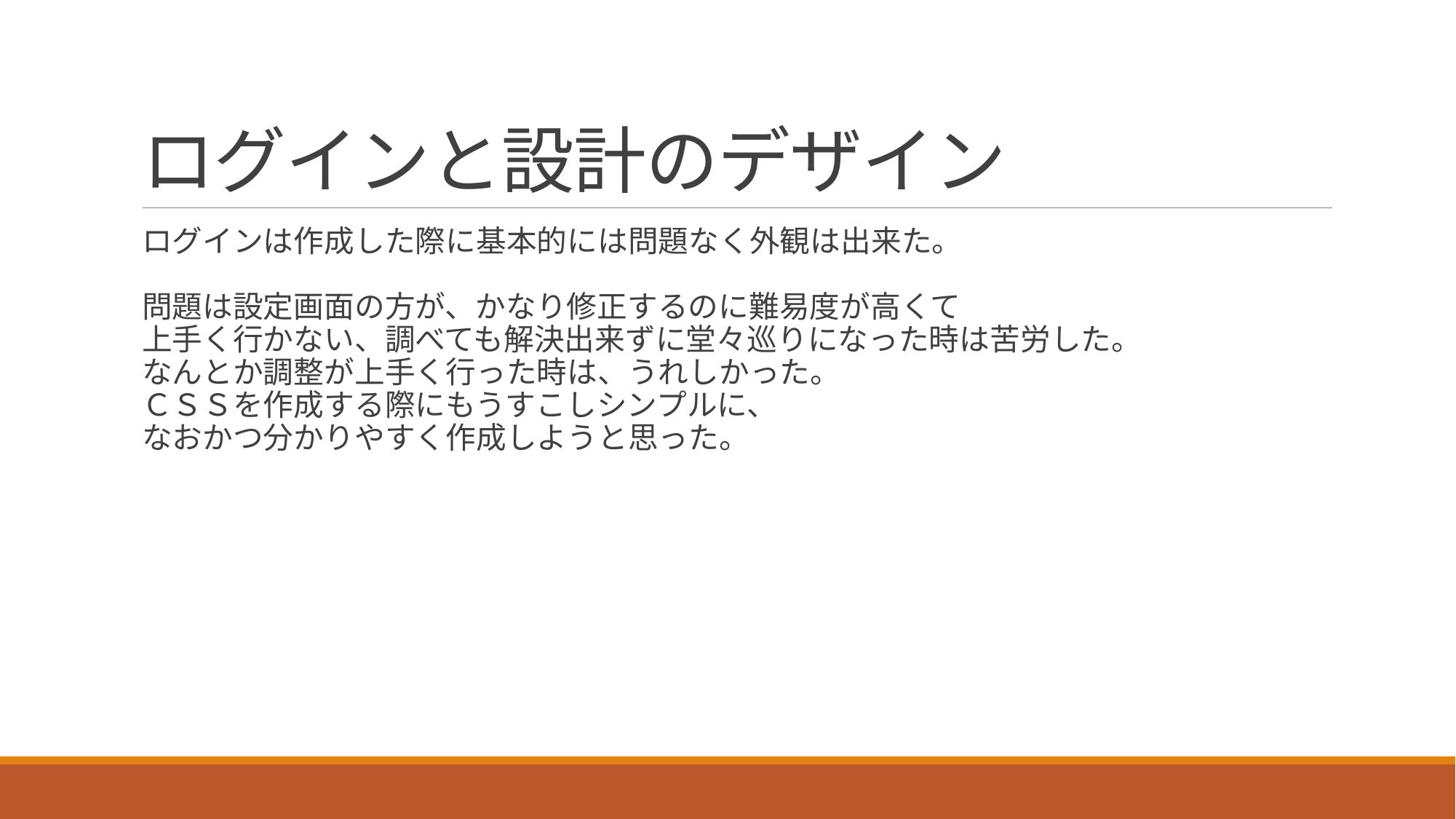

# ログインと設計のデザイン
ログインは作成した際に基本的には問題なく外観は出来た。
問題は設定画面の方が、かなり修正するのに難易度が高くて
上手く行かない、調べても解決出来ずに堂々巡りになった時は苦労した。
なんとか調整が上手く行った時は、うれしかった。
ＣＳＳを作成する際にもうすこしシンプルに、
なおかつ分かりやすく作成しようと思った。